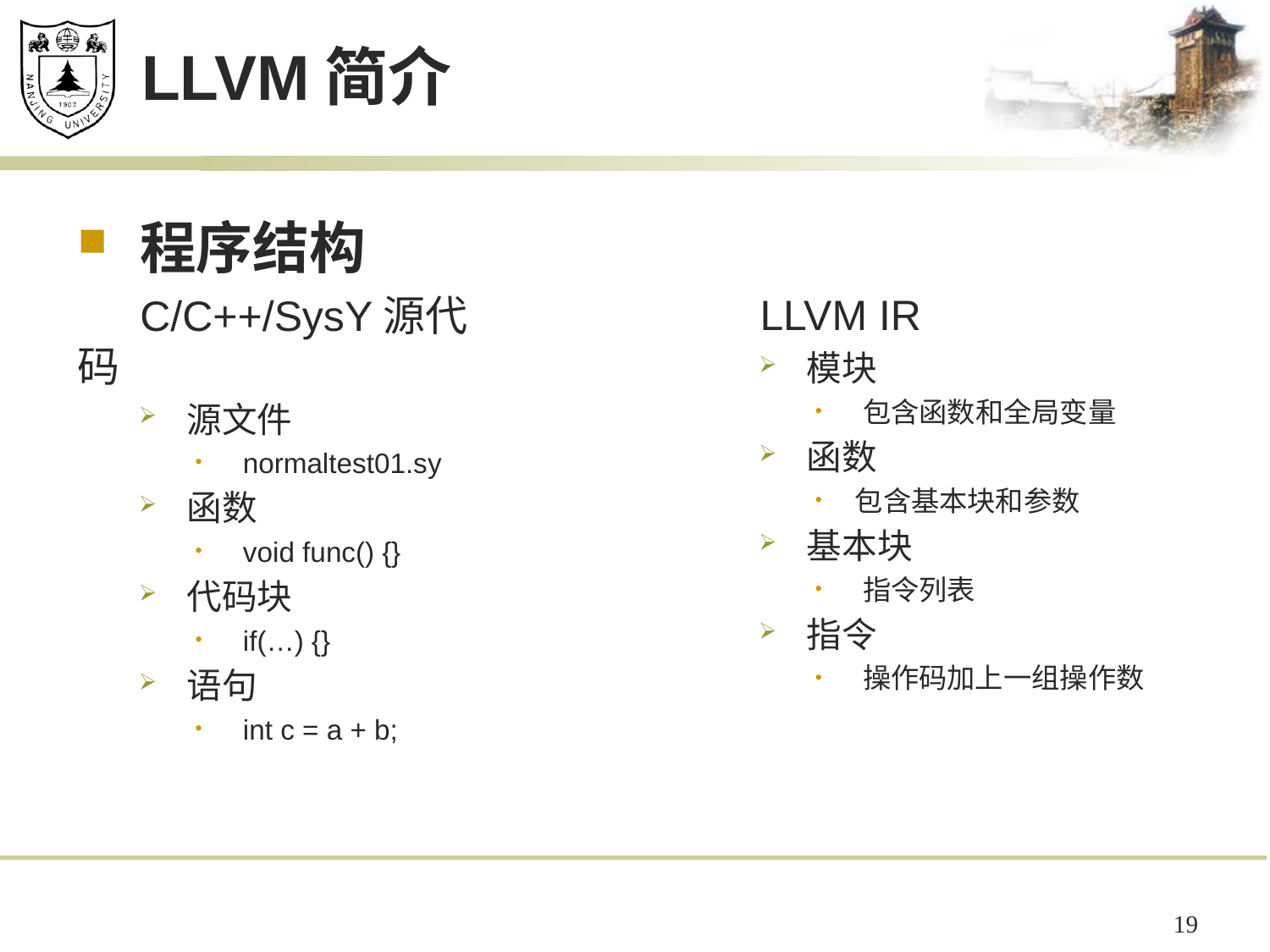

# LLVM简介
程序结构
       C/C++/SysY源代码
源文件
normaltest01.sy
函数
void func() {}
代码块
if(…) {}
语句
int c = a + b;

       LLVM IR
模块
包含函数和全局变量
函数
包含基本块和参数
基本块
指令列表
指令
操作码加上一组操作数